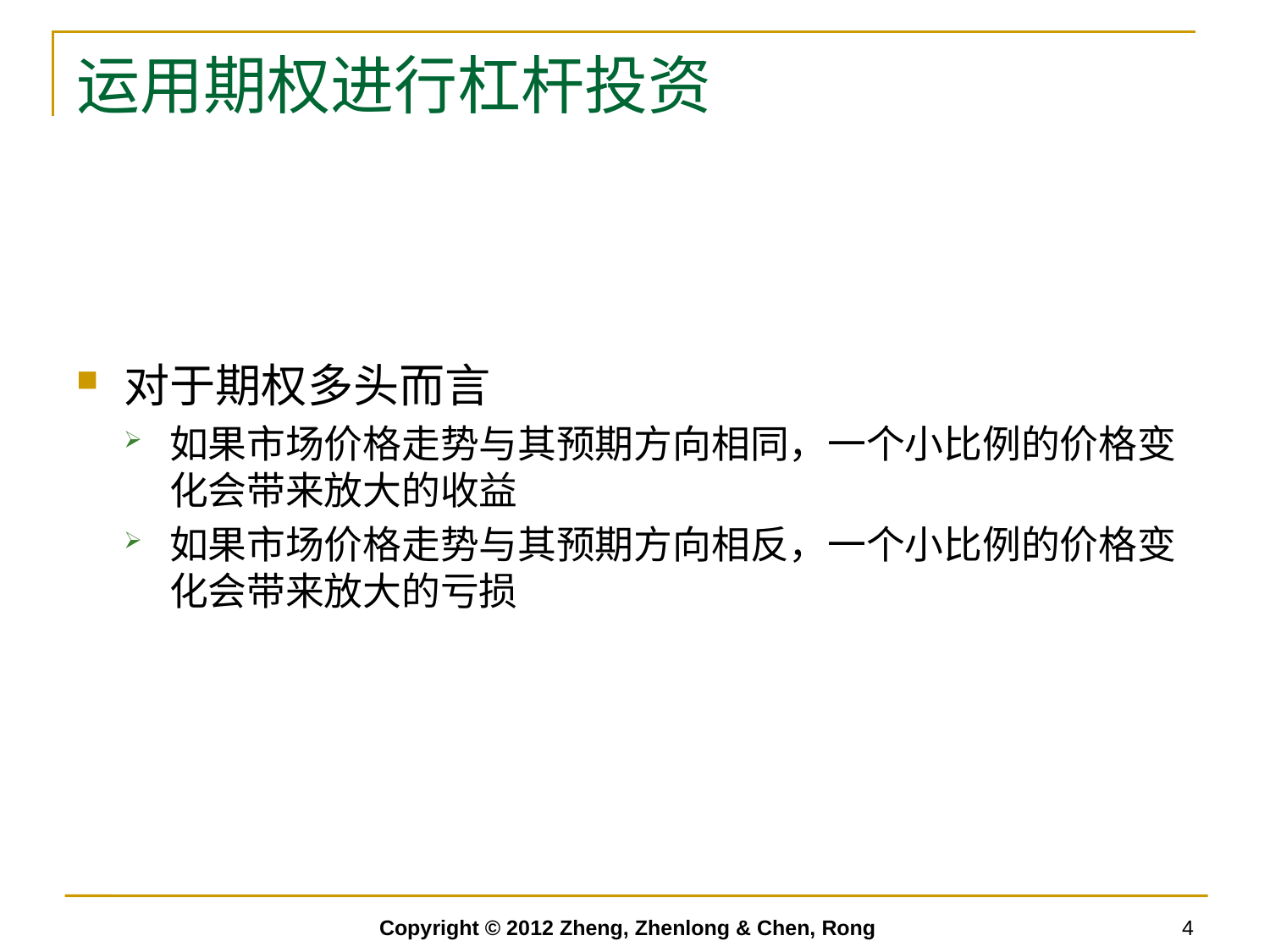

# 运用期权进行杠杆投资

对于期权多头而言
如果市场价格走势与其预期方向相同，一个小比例的价格变化会带来放大的收益
如果市场价格走势与其预期方向相反，一个小比例的价格变化会带来放大的亏损
Copyright © 2012 Zheng, Zhenlong & Chen, Rong
4